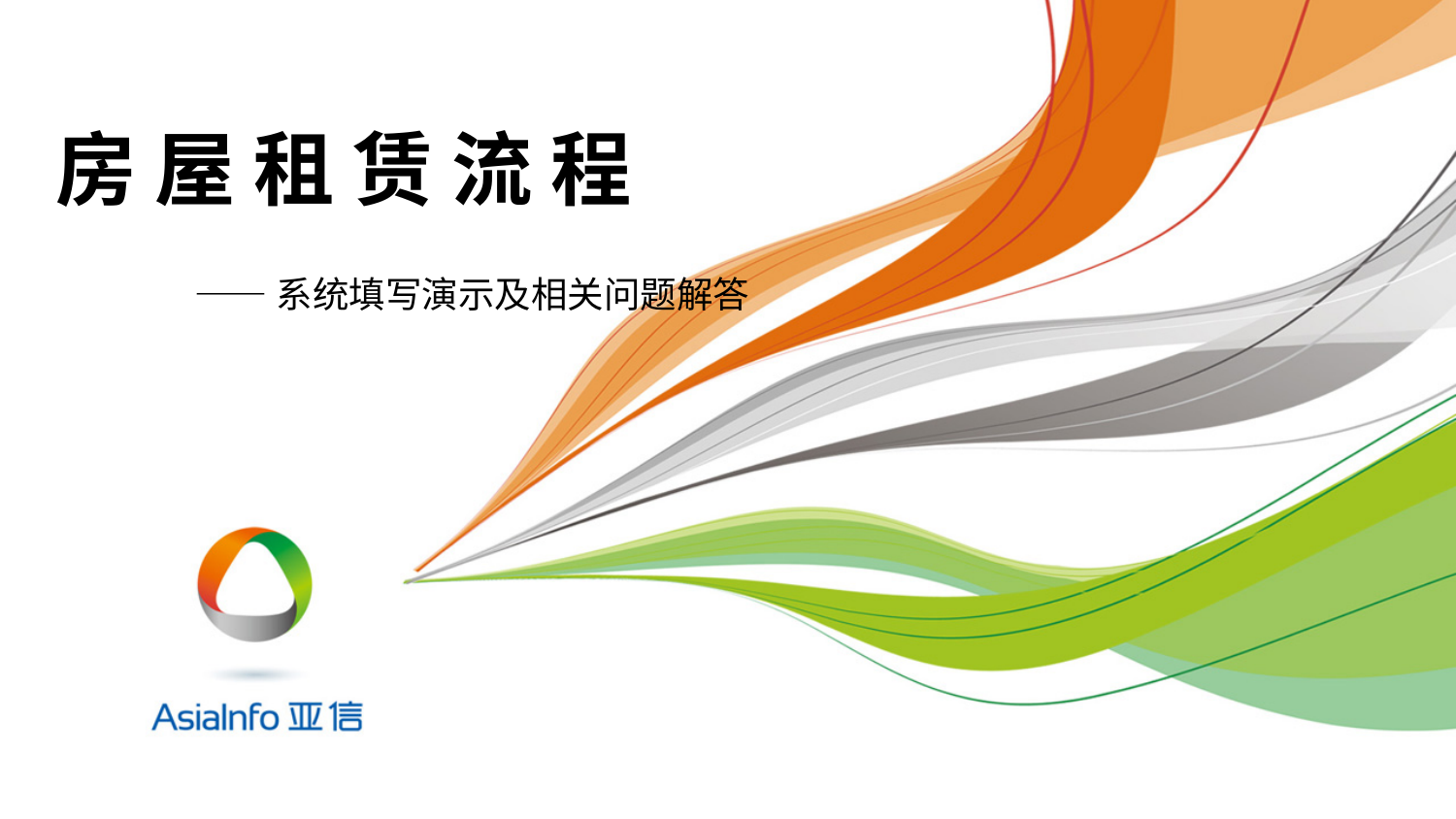

# 房 屋 租 赁 流 程
——系统填写演示及相关问题解答